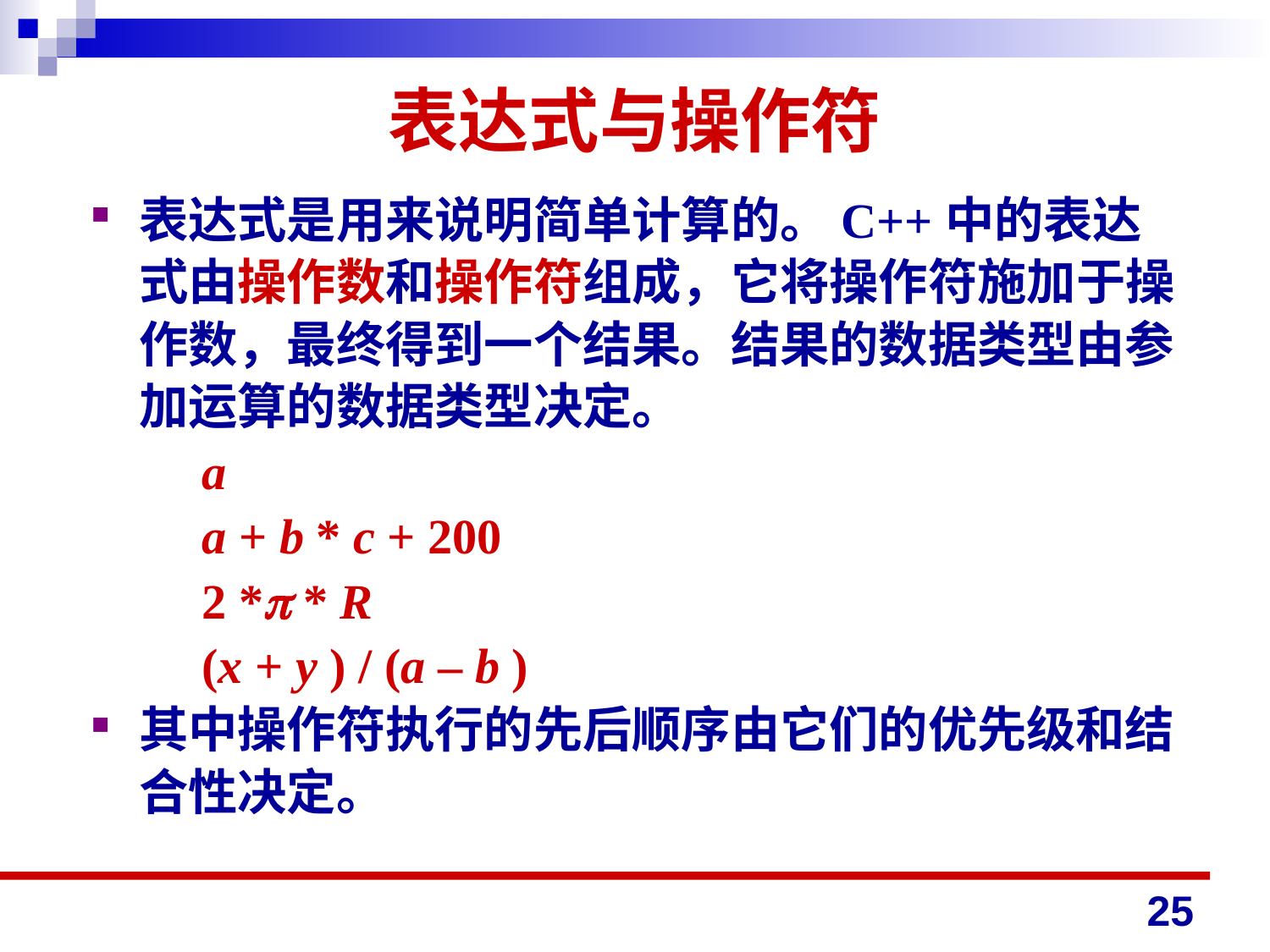

# 表达式与操作符
表达式是用来说明简单计算的。C++中的表达式由操作数和操作符组成，它将操作符施加于操作数，最终得到一个结果。结果的数据类型由参加运算的数据类型决定。
         a
         a + b * c + 200
         2 *π * R
         (x + y ) / (a – b )
其中操作符执行的先后顺序由它们的优先级和结合性决定。
25